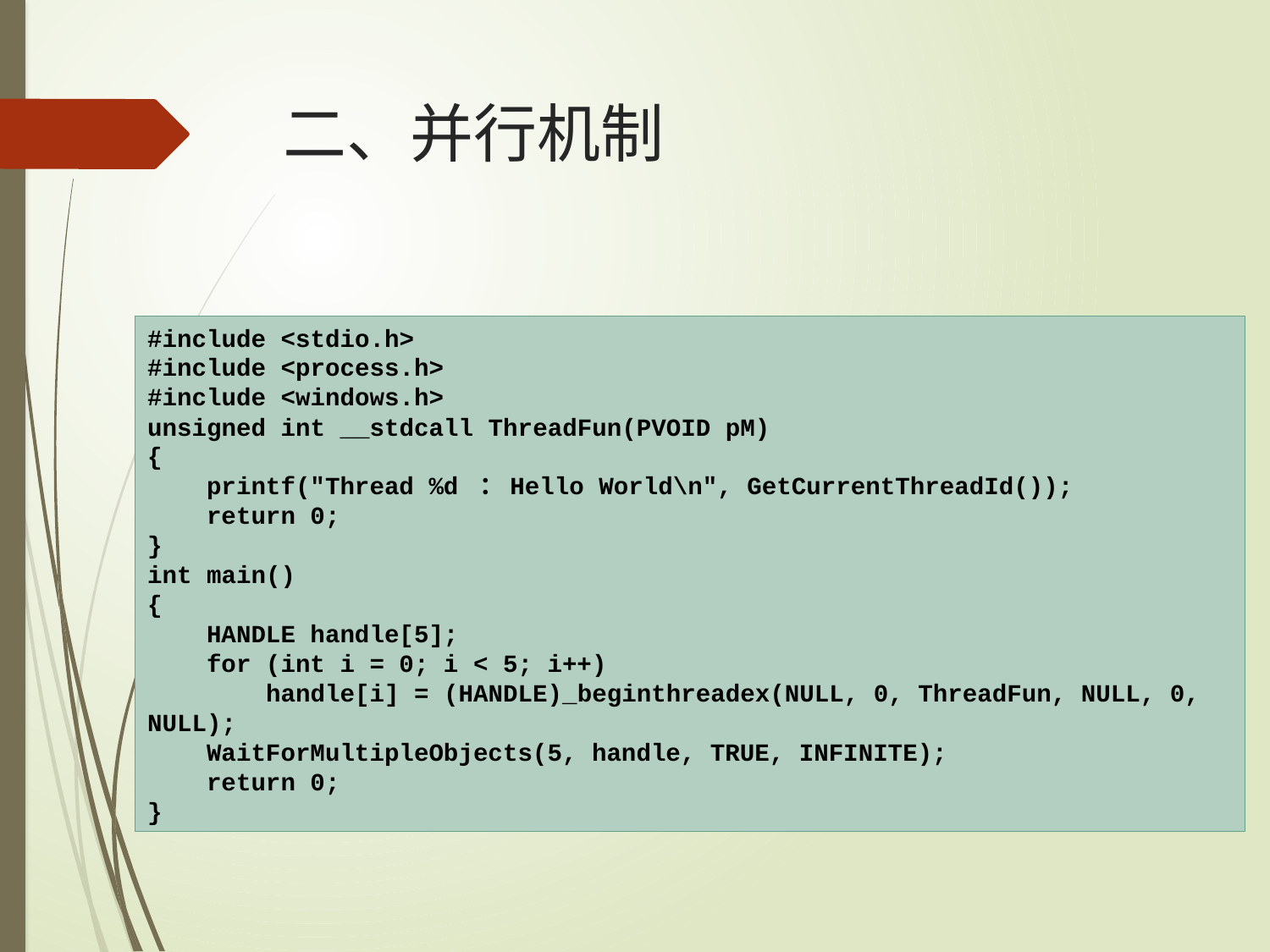

# 二、并行机制
#include <stdio.h>
#include <process.h>
#include <windows.h>
unsigned int __stdcall ThreadFun(PVOID pM)
{
    printf("Thread %d ：Hello World\n", GetCurrentThreadId());
    return 0;
}
int main()
{
    HANDLE handle[5];
    for (int i = 0; i < 5; i++)
        handle[i] = (HANDLE)_beginthreadex(NULL, 0, ThreadFun, NULL, 0, NULL);
    WaitForMultipleObjects(5, handle, TRUE, INFINITE);
    return 0;
}